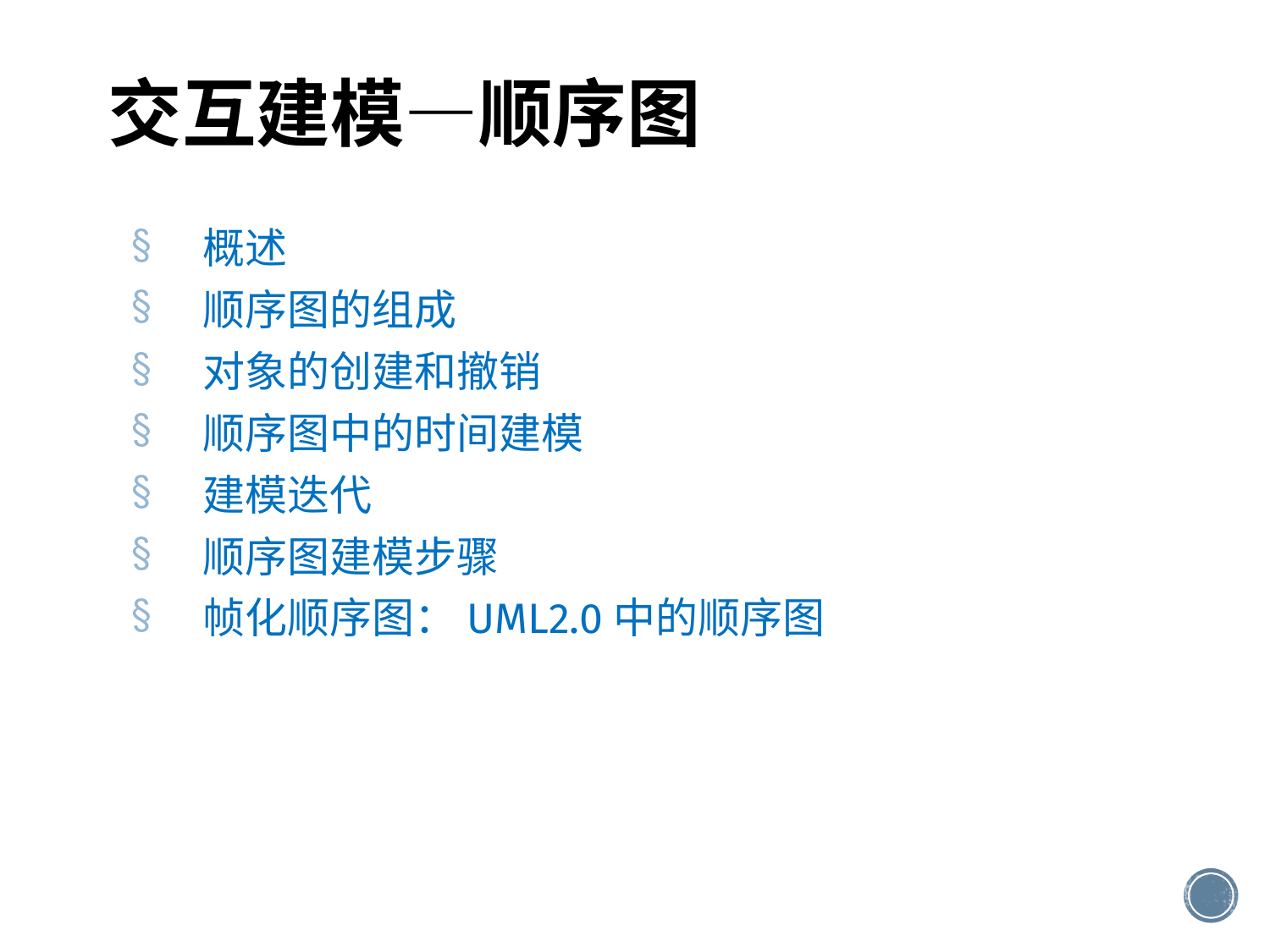

# 交互建模—顺序图
概述
顺序图的组成
对象的创建和撤销
顺序图中的时间建模
建模迭代
顺序图建模步骤
帧化顺序图：UML2.0中的顺序图